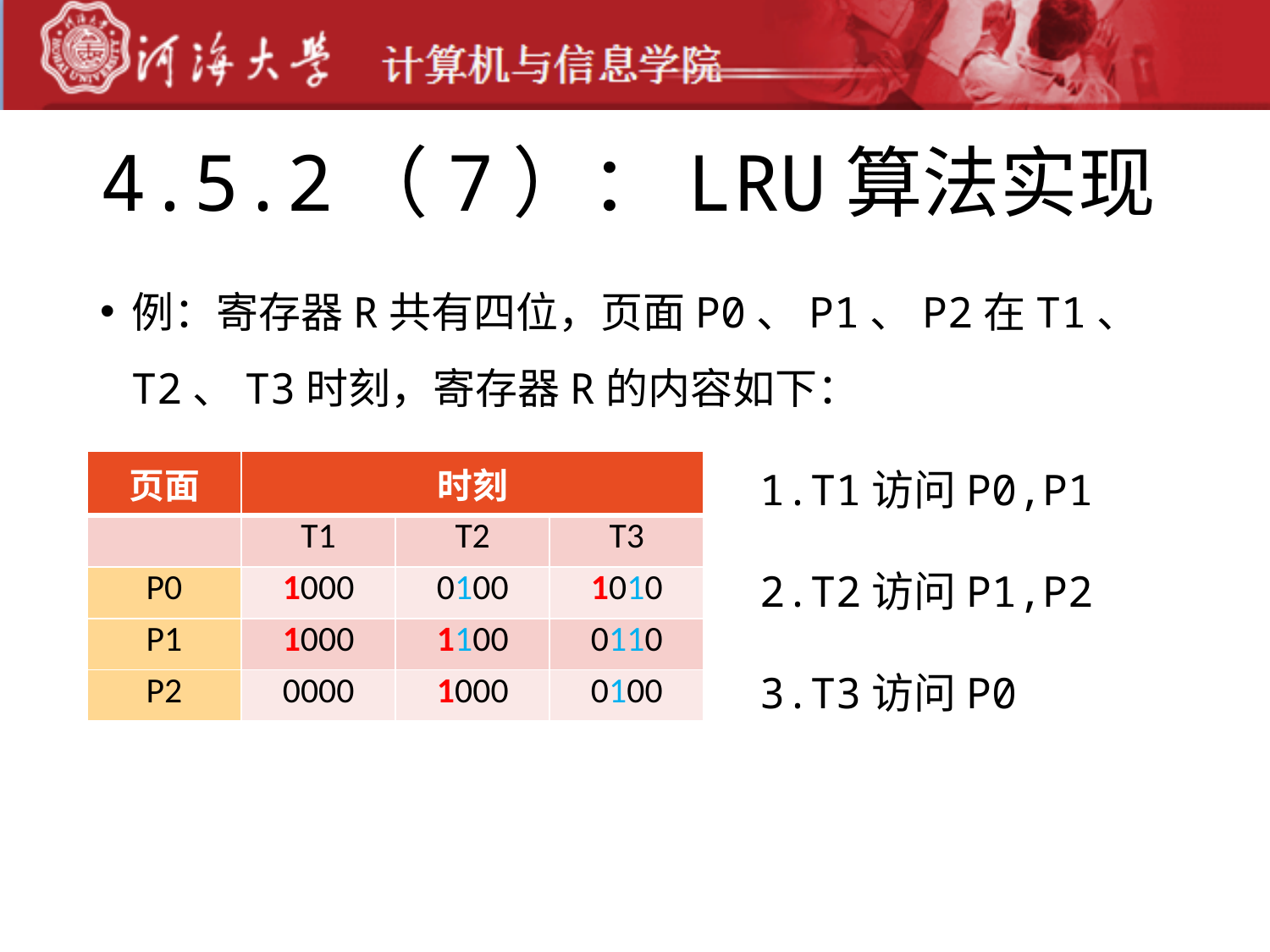

# 4.5.2（7）：LRU算法实现
例：寄存器R共有四位，页面P0、P1、P2在T1、T2、T3时刻，寄存器R的内容如下：
T1访问P0,P1
T2访问P1,P2
T3访问P0
| 页面 | 时刻 |  |  |
| --- | --- | --- | --- |
|  | T1 | T2 | T3 |
| P0 | 1000 | 0100 | 1010 |
| P1 | 1000 | 1100 | 0110 |
| P2 | 0000 | 1000 | 0100 |